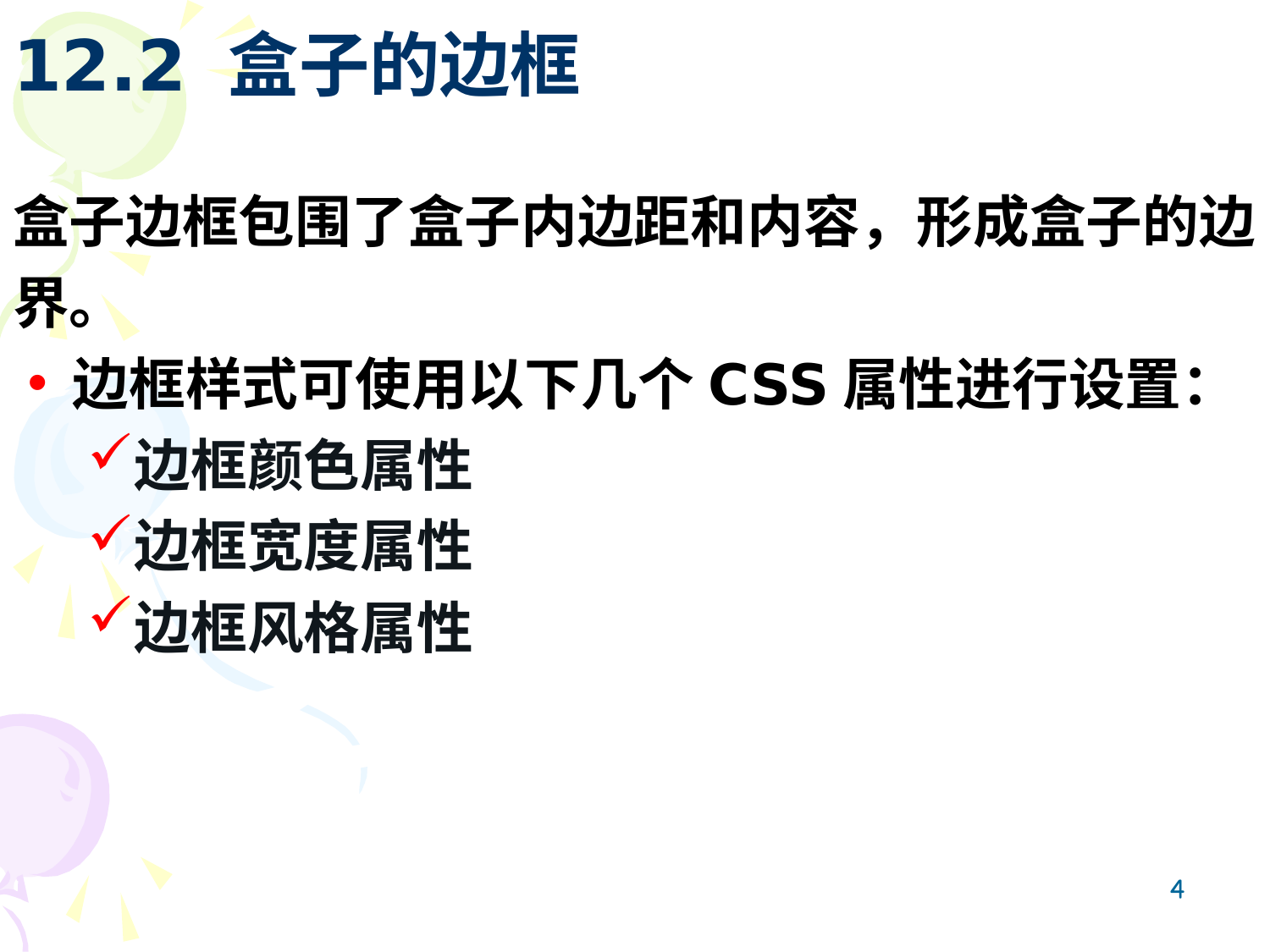

# 12.2 盒子的边框
盒子边框包围了盒子内边距和内容，形成盒子的边界。
边框样式可使用以下几个CSS属性进行设置：
边框颜色属性
边框宽度属性
边框风格属性

4